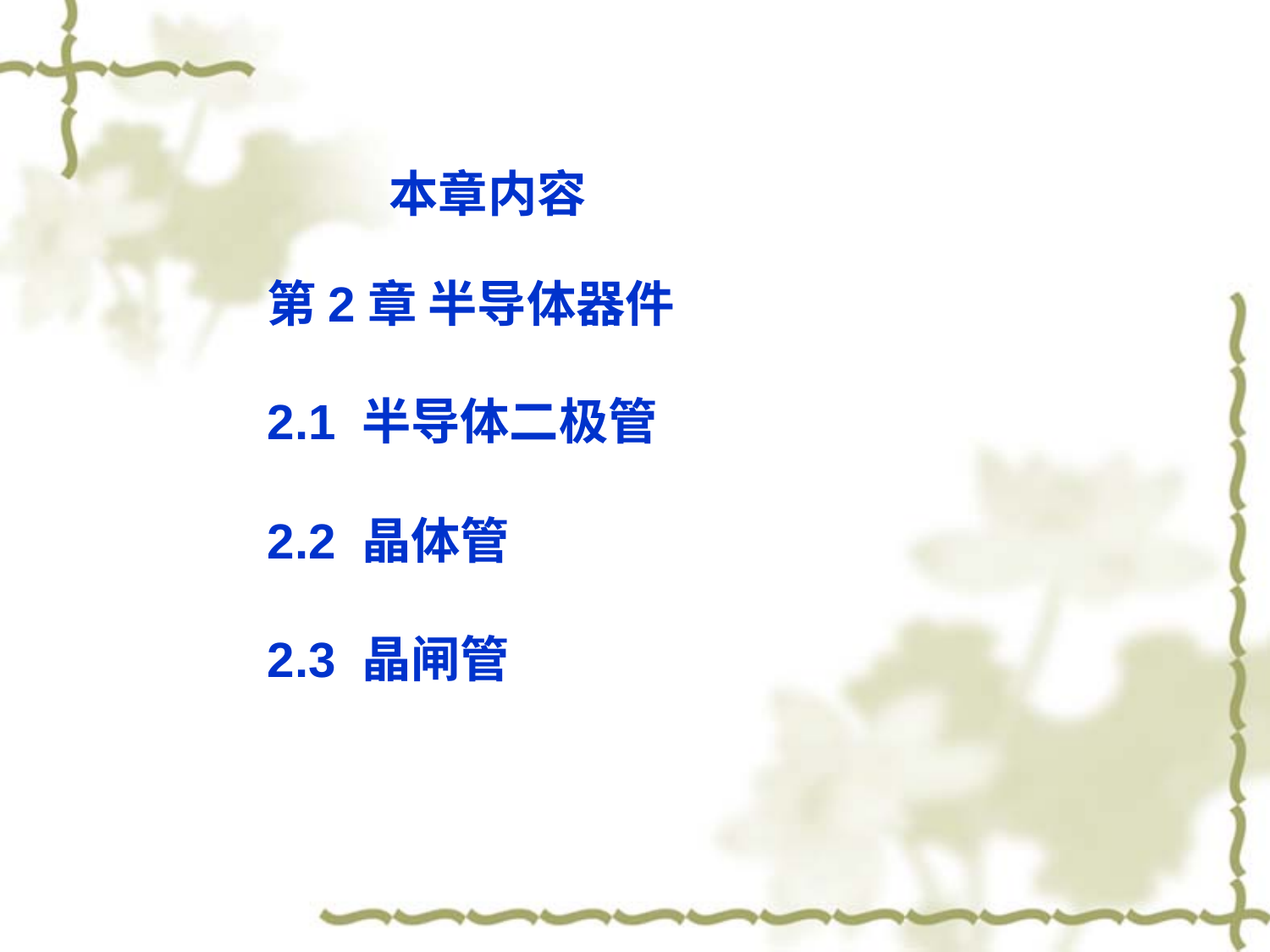

本章内容
第2章 半导体器件
2.1 半导体二极管
2.2 晶体管
2.3 晶闸管
2